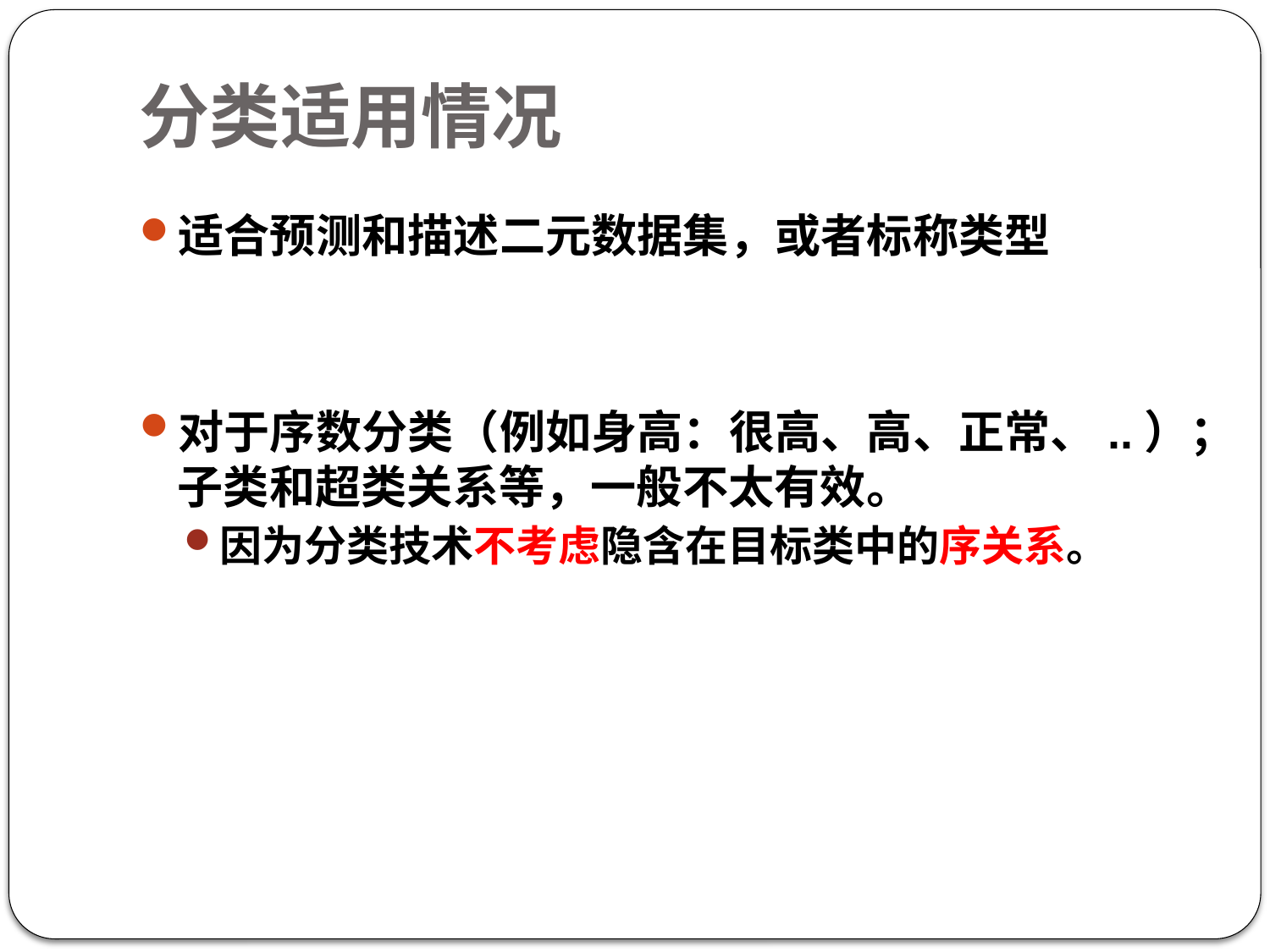

# 分类适用情况
适合预测和描述二元数据集，或者标称类型

对于序数分类（例如身高：很高、高、正常、..）；子类和超类关系等，一般不太有效。
因为分类技术不考虑隐含在目标类中的序关系。